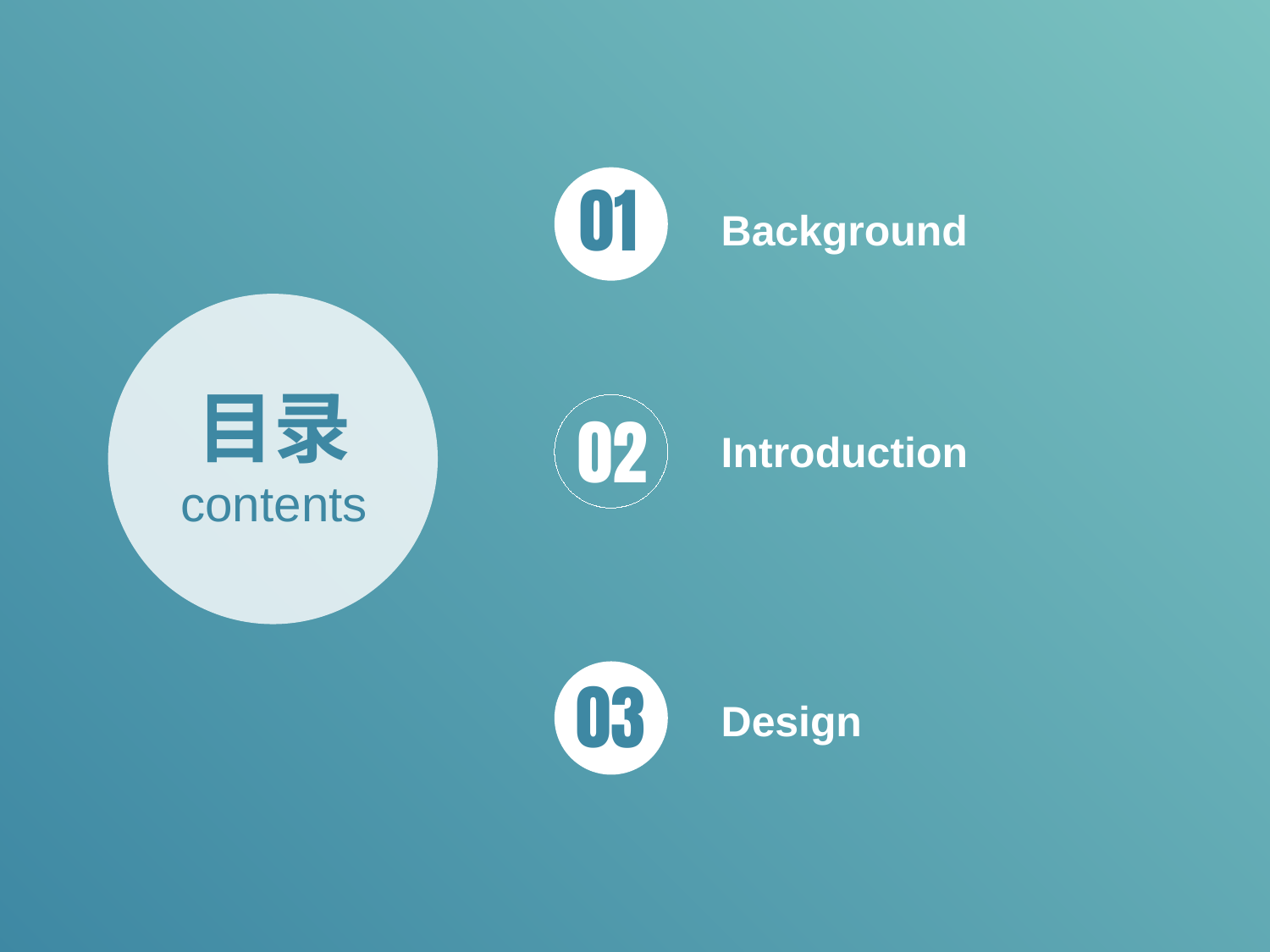

01
Background

02
Introduction

03
Design

目录
contents